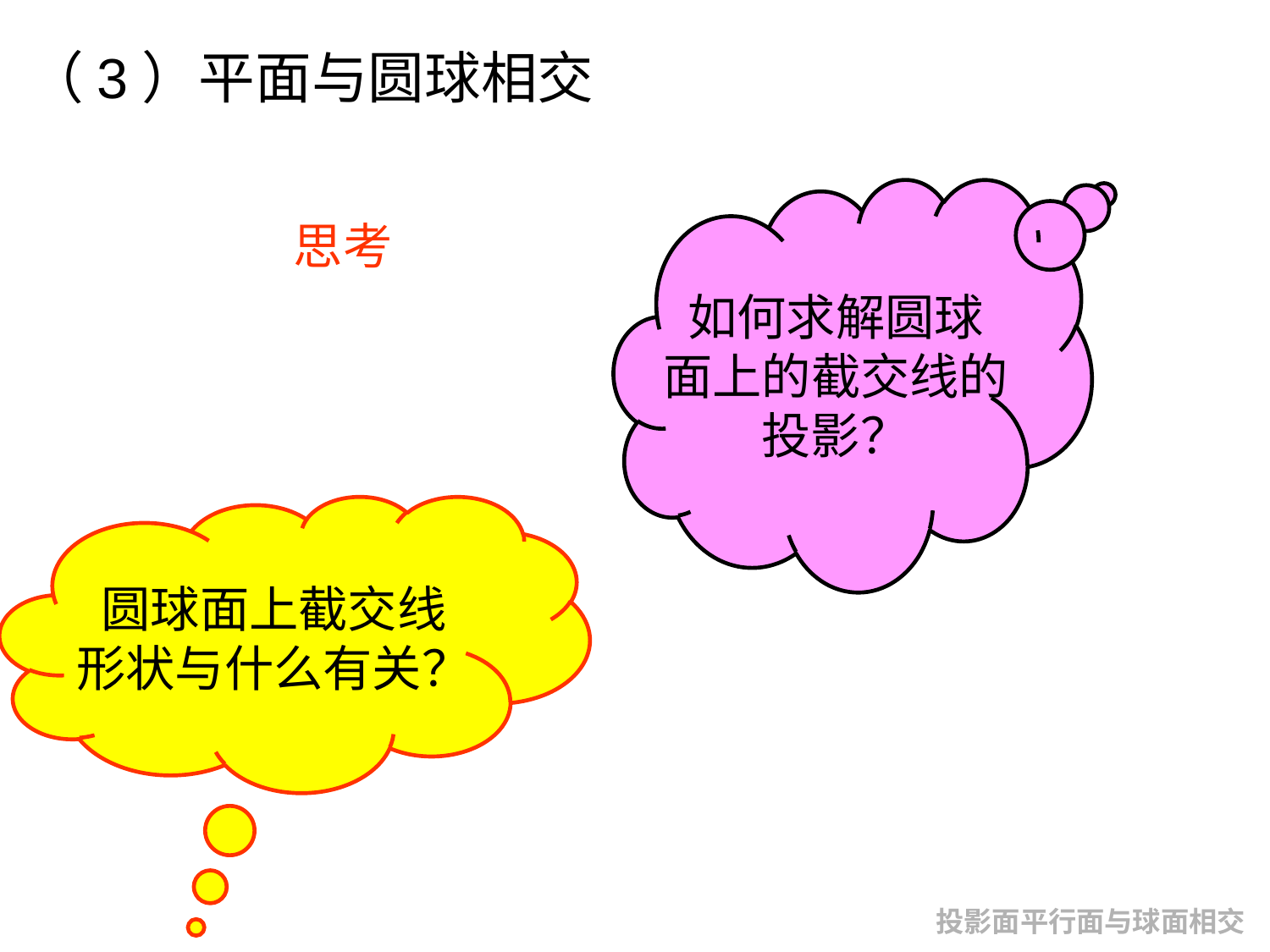

（3）平面与圆球相交
如何求解圆球
面上的截交线的
投影？
圆球面上截交线
形状与什么有关？
# 思考
投影面平行面与球面相交